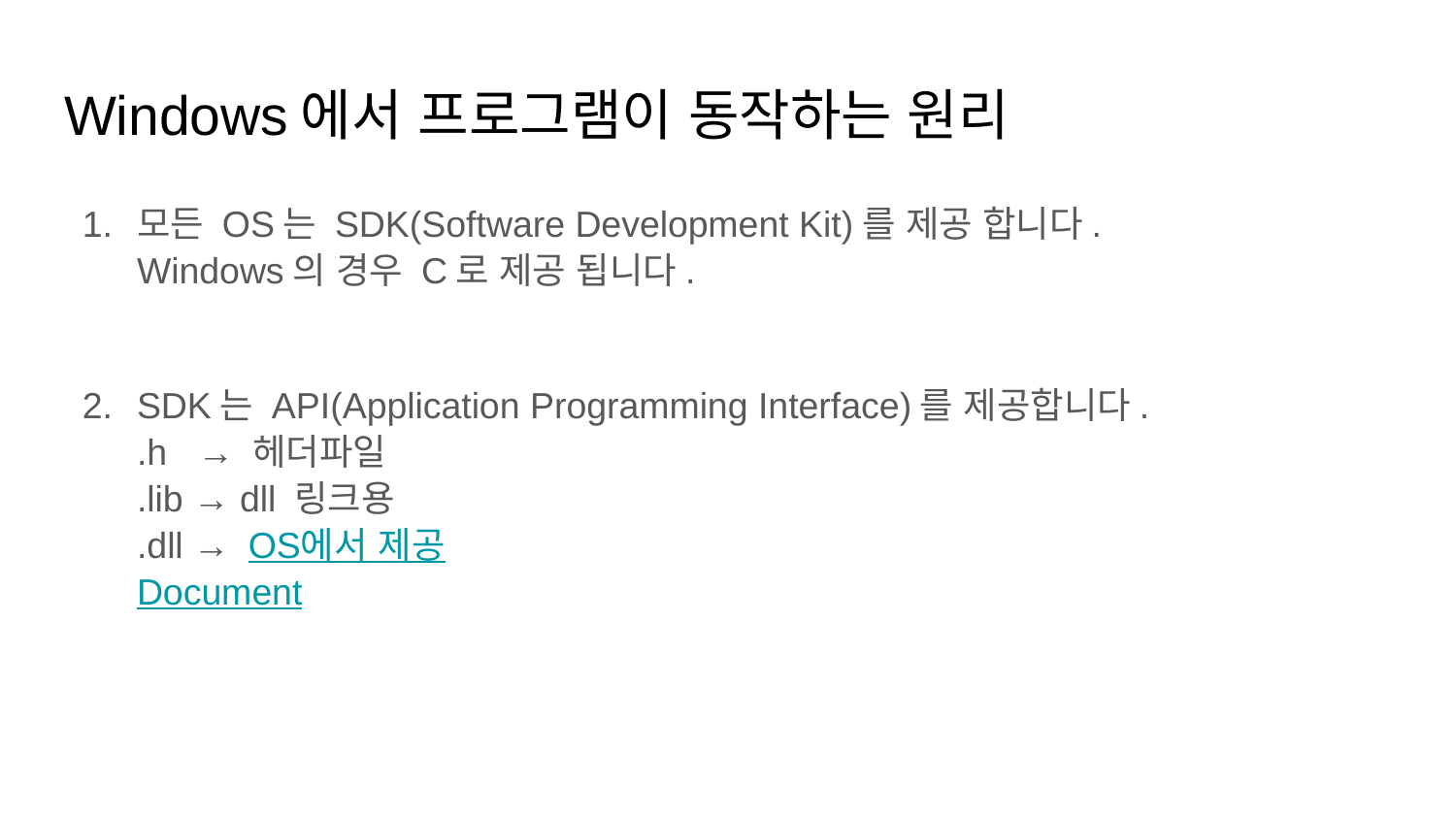

# Windows에서 프로그램이 동작하는 원리
모든 OS는 SDK(Software Development Kit)를 제공 합니다.
Windows의 경우 C로 제공 됩니다.
SDK는 API(Application Programming Interface)를 제공합니다.
.h   → 헤더파일
.lib → dll 링크용
.dll → OS에서 제공
Document